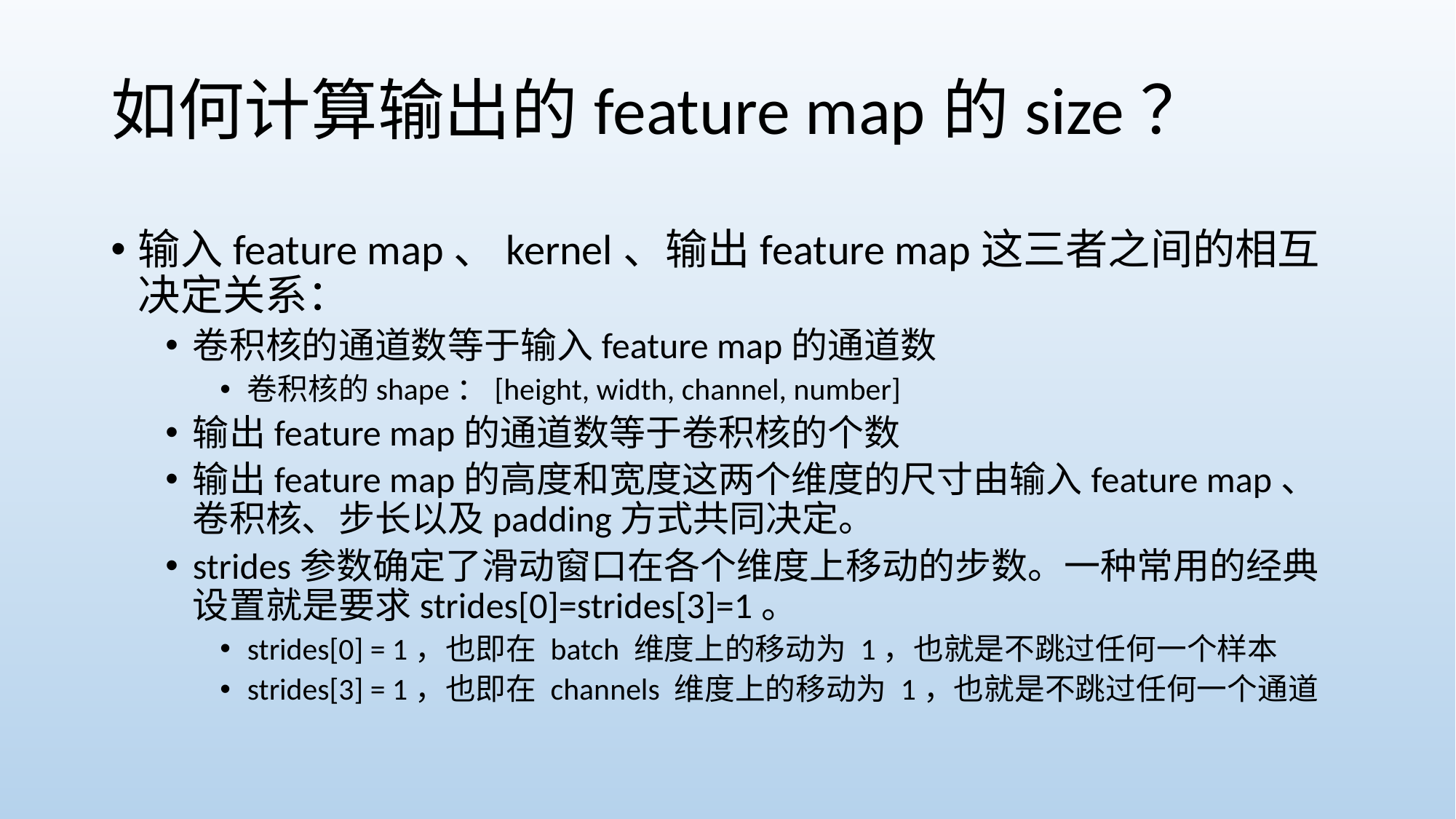

# 如何计算输出的feature map的size？
输入feature map、kernel、输出feature map这三者之间的相互决定关系：
卷积核的通道数等于输入feature map的通道数
卷积核的shape：[height, width, channel, number]
输出feature map的通道数等于卷积核的个数
输出feature map的高度和宽度这两个维度的尺寸由输入feature map、卷积核、步长以及padding方式共同决定。
strides参数确定了滑动窗口在各个维度上移动的步数。一种常用的经典设置就是要求strides[0]=strides[3]=1。
strides[0] = 1，也即在 batch 维度上的移动为 1，也就是不跳过任何一个样本
strides[3] = 1，也即在 channels 维度上的移动为 1，也就是不跳过任何一个通道